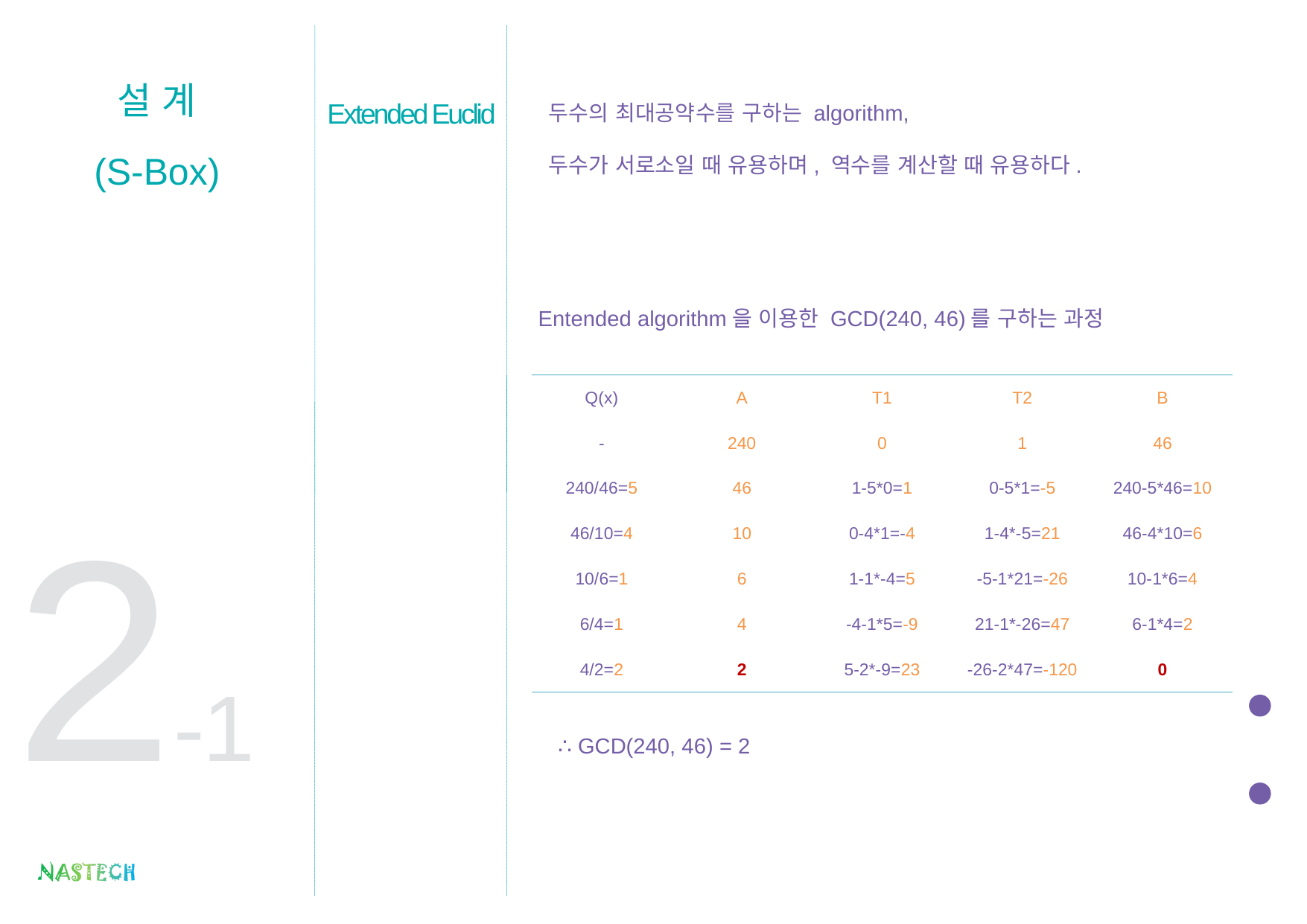

설 계
(S-Box)
Extended Euclid
두수의 최대공약수를 구하는 algorithm,
두수가 서로소일 때 유용하며, 역수를 계산할 때 유용하다.
Entended algorithm을 이용한 GCD(240, 46)를 구하는 과정
| Q(x) | A | T1 | T2 | B |
| --- | --- | --- | --- | --- |
| - | 240 | 0 | 1 | 46 |
| 240/46=5 | 46 | 1-5\*0=1 | 0-5\*1=-5 | 240-5\*46=10 |
| 46/10=4 | 10 | 0-4\*1=-4 | 1-4\*-5=21 | 46-4\*10=6 |
| 10/6=1 | 6 | 1-1\*-4=5 | -5-1\*21=-26 | 10-1\*6=4 |
| 6/4=1 | 4 | -4-1\*5=-9 | 21-1\*-26=47 | 6-1\*4=2 |
| 4/2=2 | 2 | 5-2\*-9=23 | -26-2\*47=-120 | 0 |
2-1
∴ GCD(240, 46) = 2